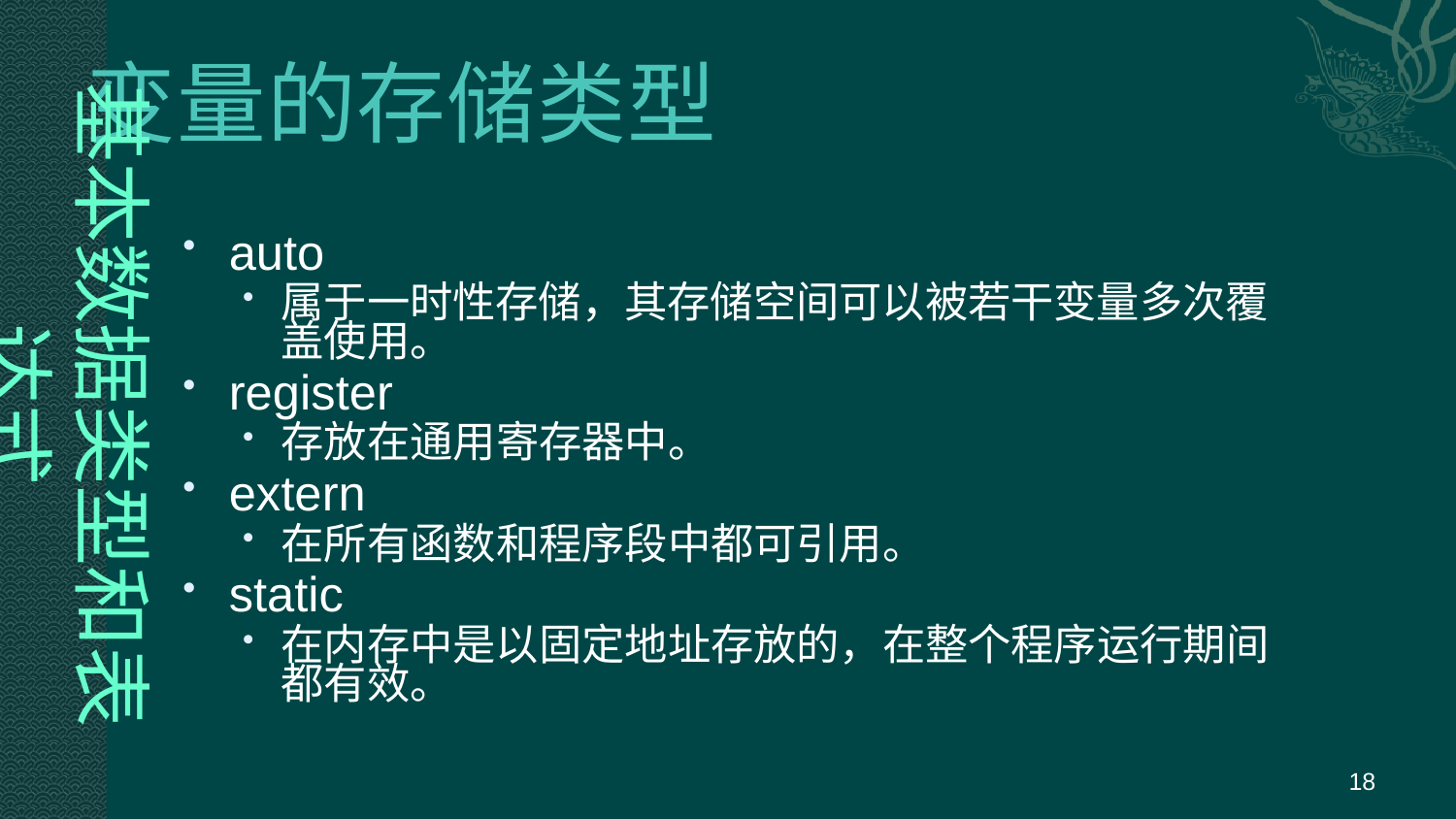

# 变量的存储类型
基本数据类型和表达式
auto
属于一时性存储，其存储空间可以被若干变量多次覆盖使用。
register
存放在通用寄存器中。
extern
在所有函数和程序段中都可引用。
static
在内存中是以固定地址存放的，在整个程序运行期间都有效。
18